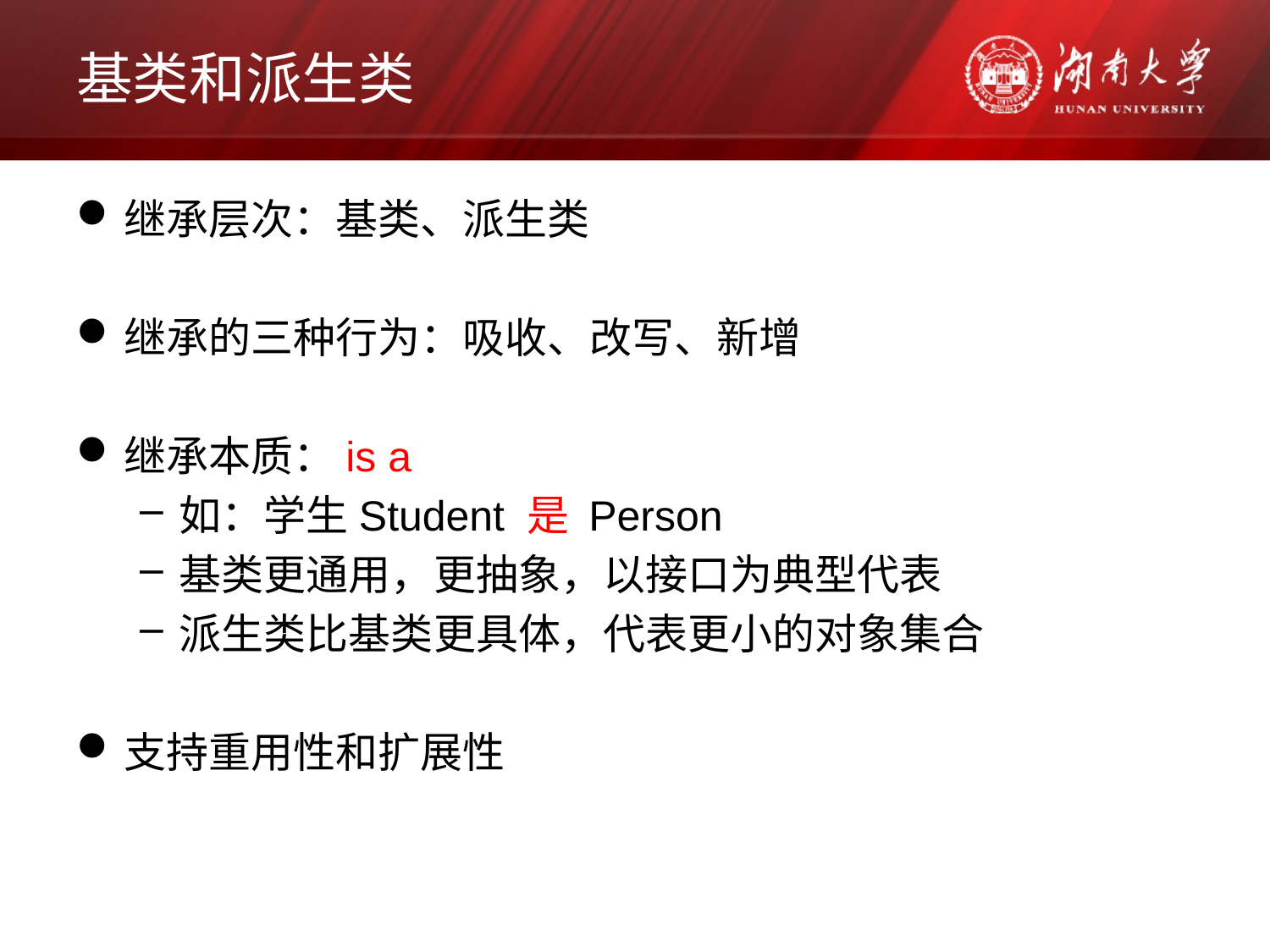

# 基类和派生类
继承层次：基类、派生类

继承的三种行为：吸收、改写、新增

继承本质：is a
如：学生Student 是 Person
基类更通用，更抽象，以接口为典型代表
派生类比基类更具体，代表更小的对象集合

支持重用性和扩展性